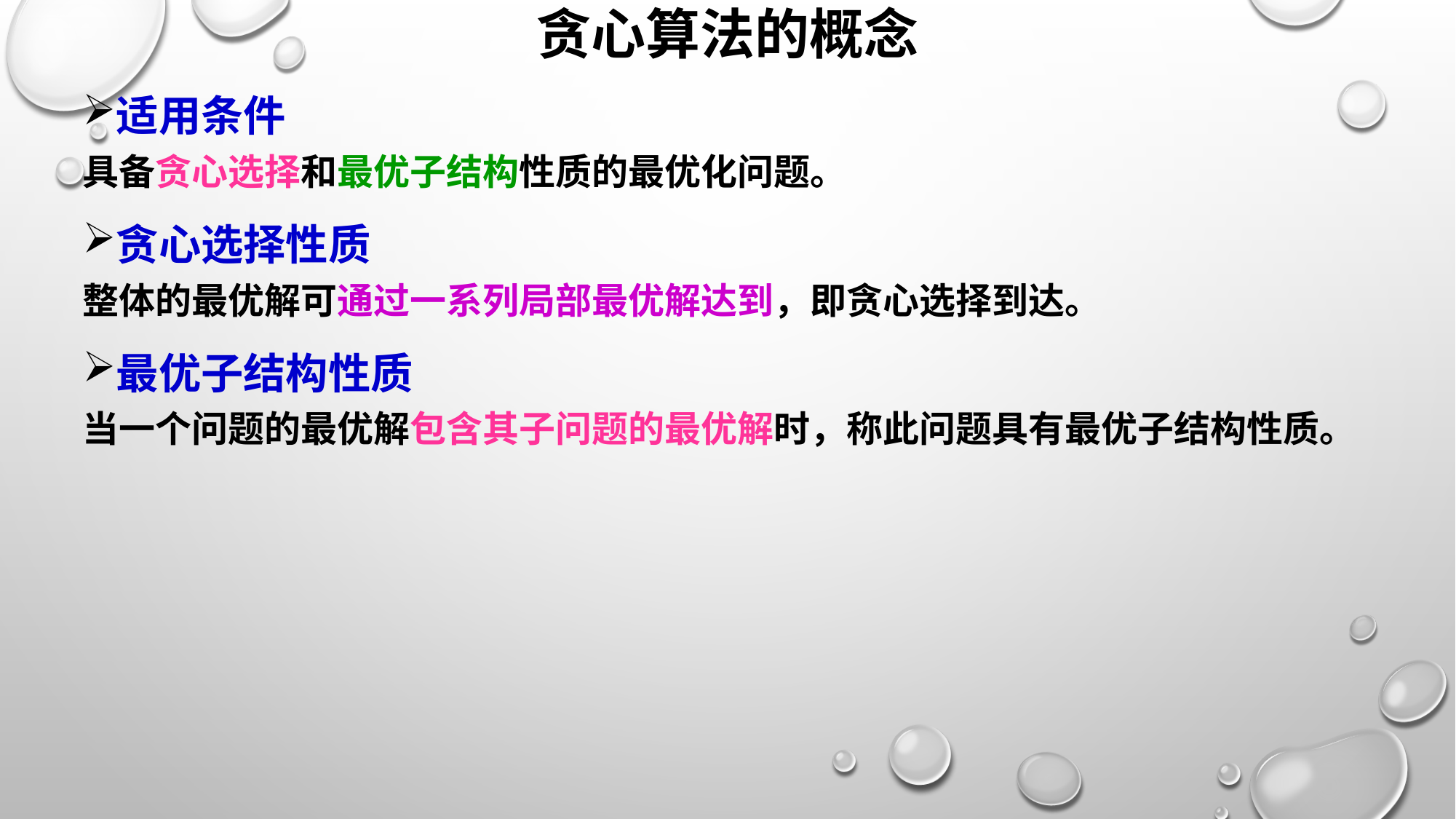

# 贪心算法的概念
适用条件
具备贪心选择和最优子结构性质的最优化问题。
贪心选择性质
整体的最优解可通过一系列局部最优解达到，即贪心选择到达。
最优子结构性质
当一个问题的最优解包含其子问题的最优解时，称此问题具有最优子结构性质。